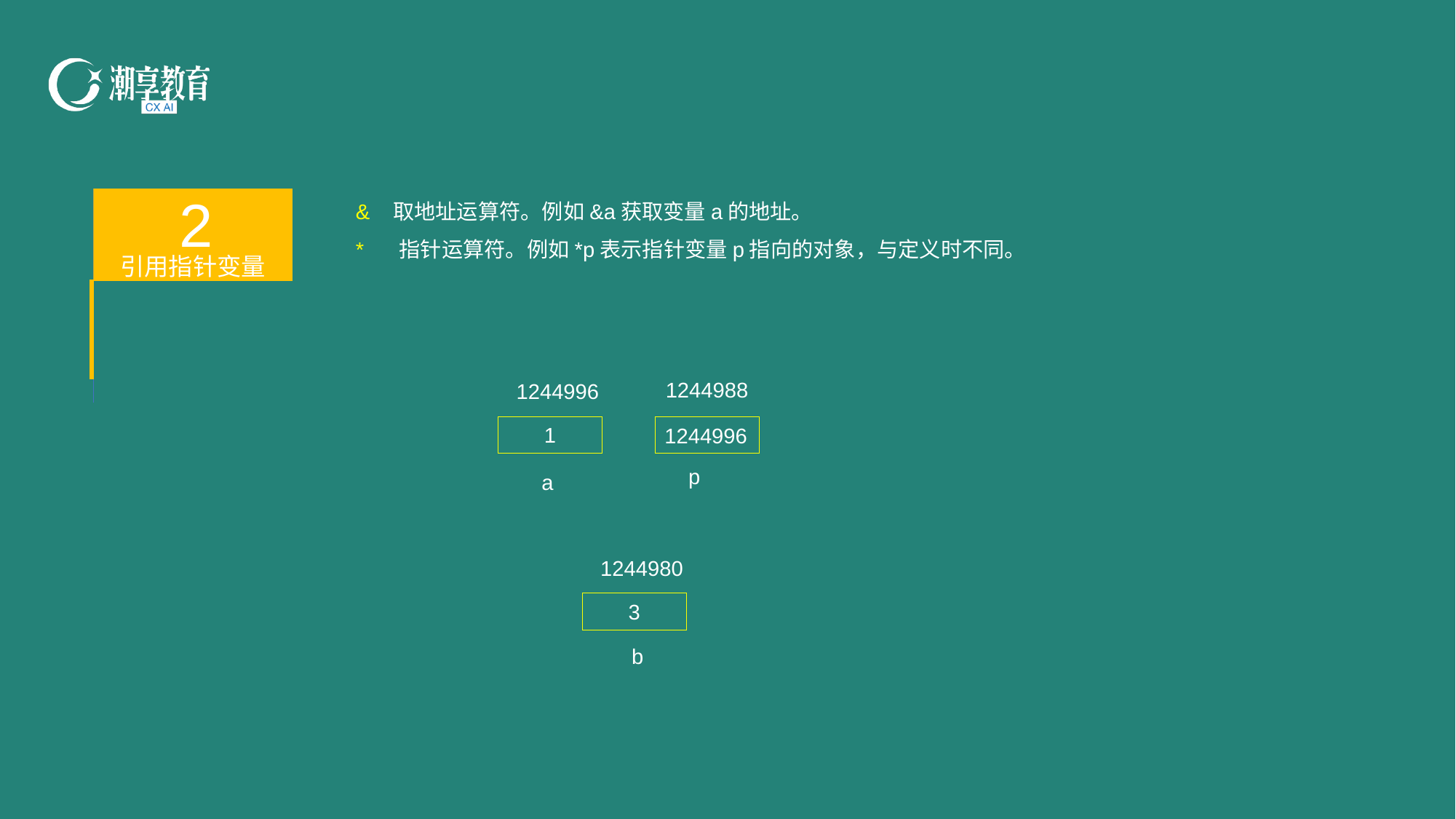

&   取地址运算符。例如&a获取变量a的地址。
*     指针运算符。例如*p表示指针变量p指向的对象，与定义时不同。
2

引用指针变量

1244988
1244996

1

1244996
p
a
1244980

3
b